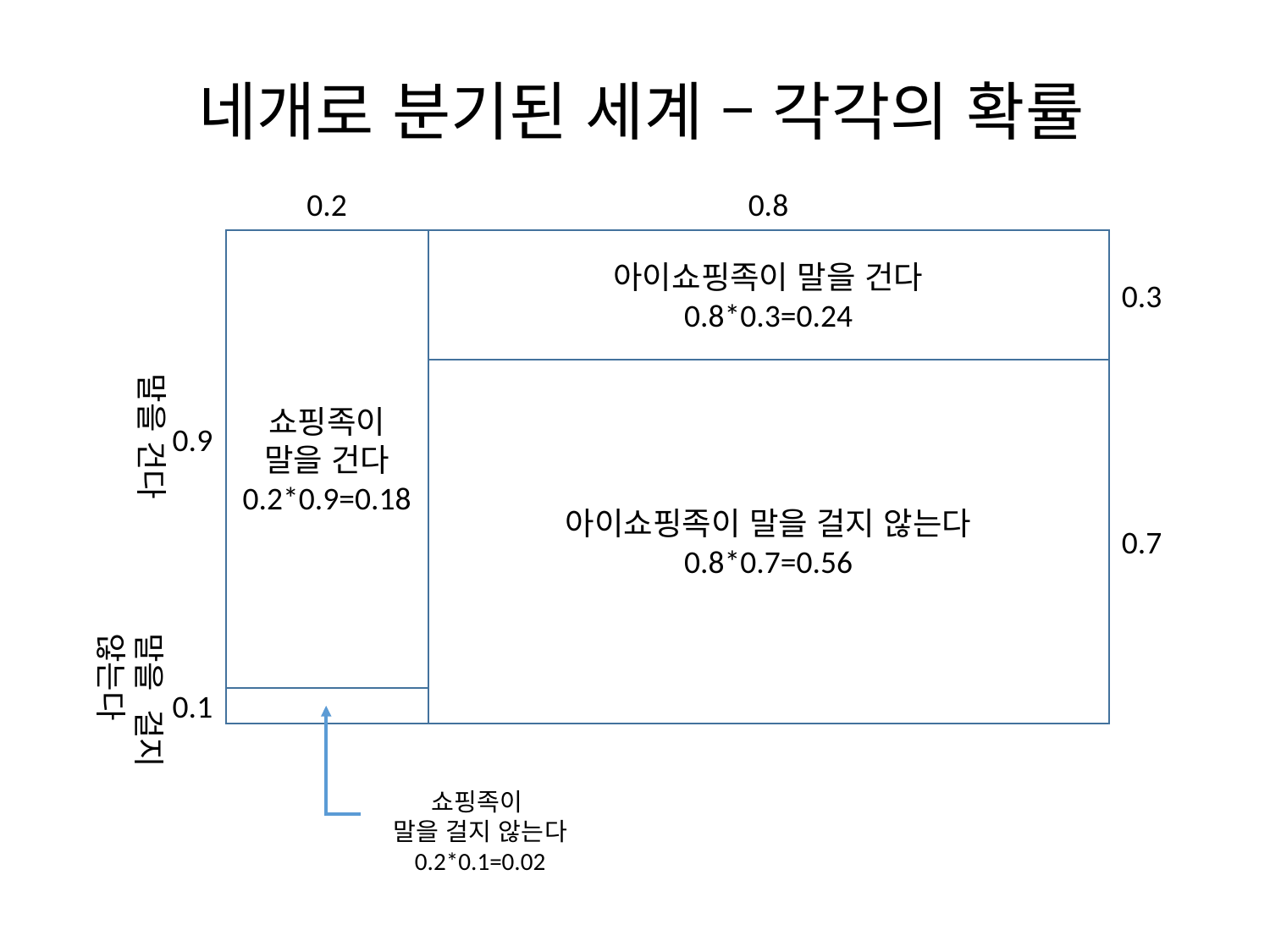

# 네개로 분기된 세계 – 각각의 확률
0.2
0.8
쇼핑족이
말을 건다
0.2*0.9=0.18
아이쇼핑족이 말을 건다
0.8*0.3=0.24
0.3
아이쇼핑족이 말을 걸지 않는다
0.8*0.7=0.56
말을 건다
0.9
0.7
말을  걸지 않는다
0.1

쇼핑족이
말을 걸지 않는다
0.2*0.1=0.02